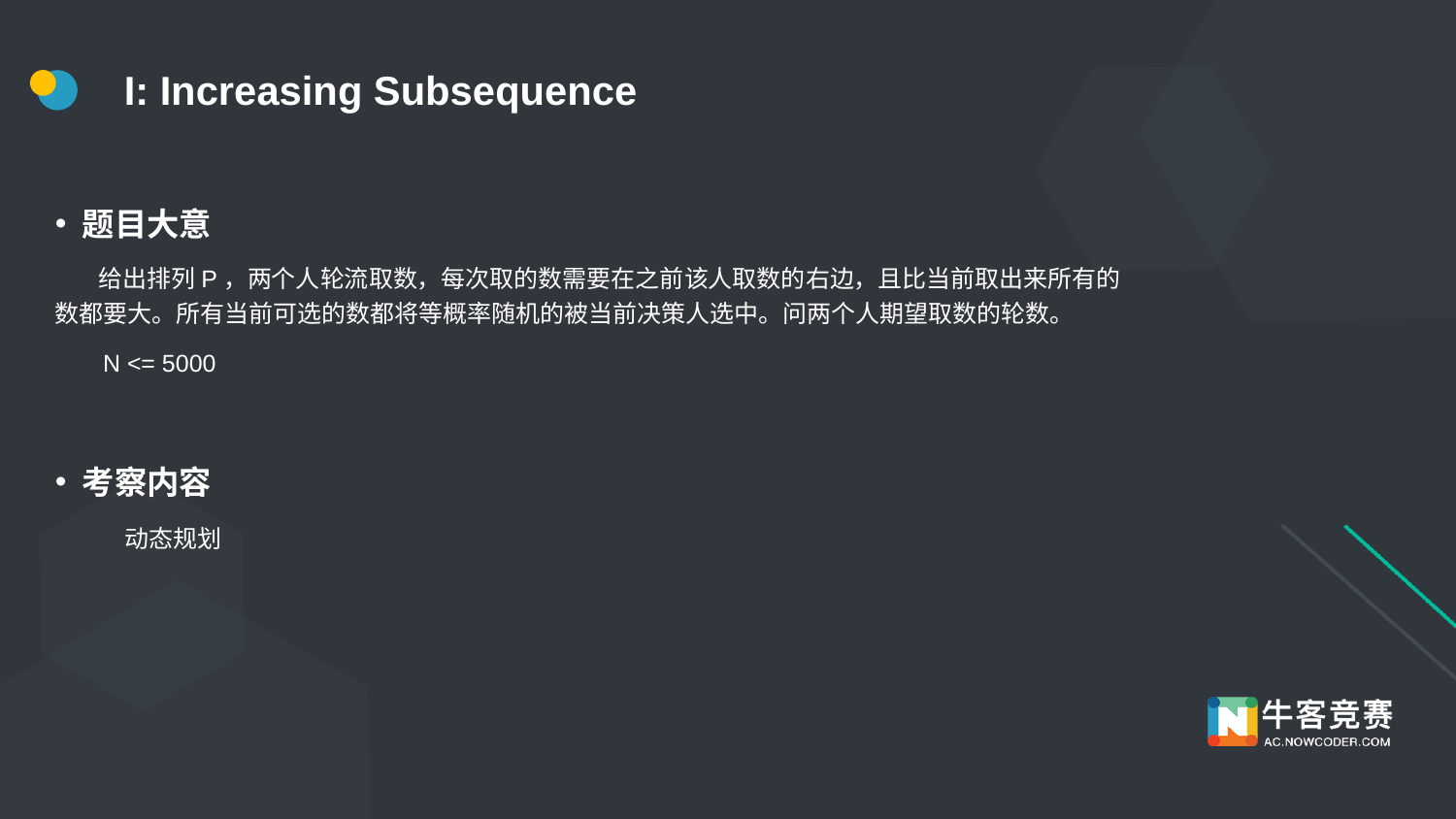

# I: Increasing Subsequence
题目大意
       给出排列P，两个人轮流取数，每次取的数需要在之前该人取数的右边，且比当前取出来所有的数都要大。所有当前可选的数都将等概率随机的被当前决策人选中。问两个人期望取数的轮数。
       N <= 5000

考察内容
 动态规划